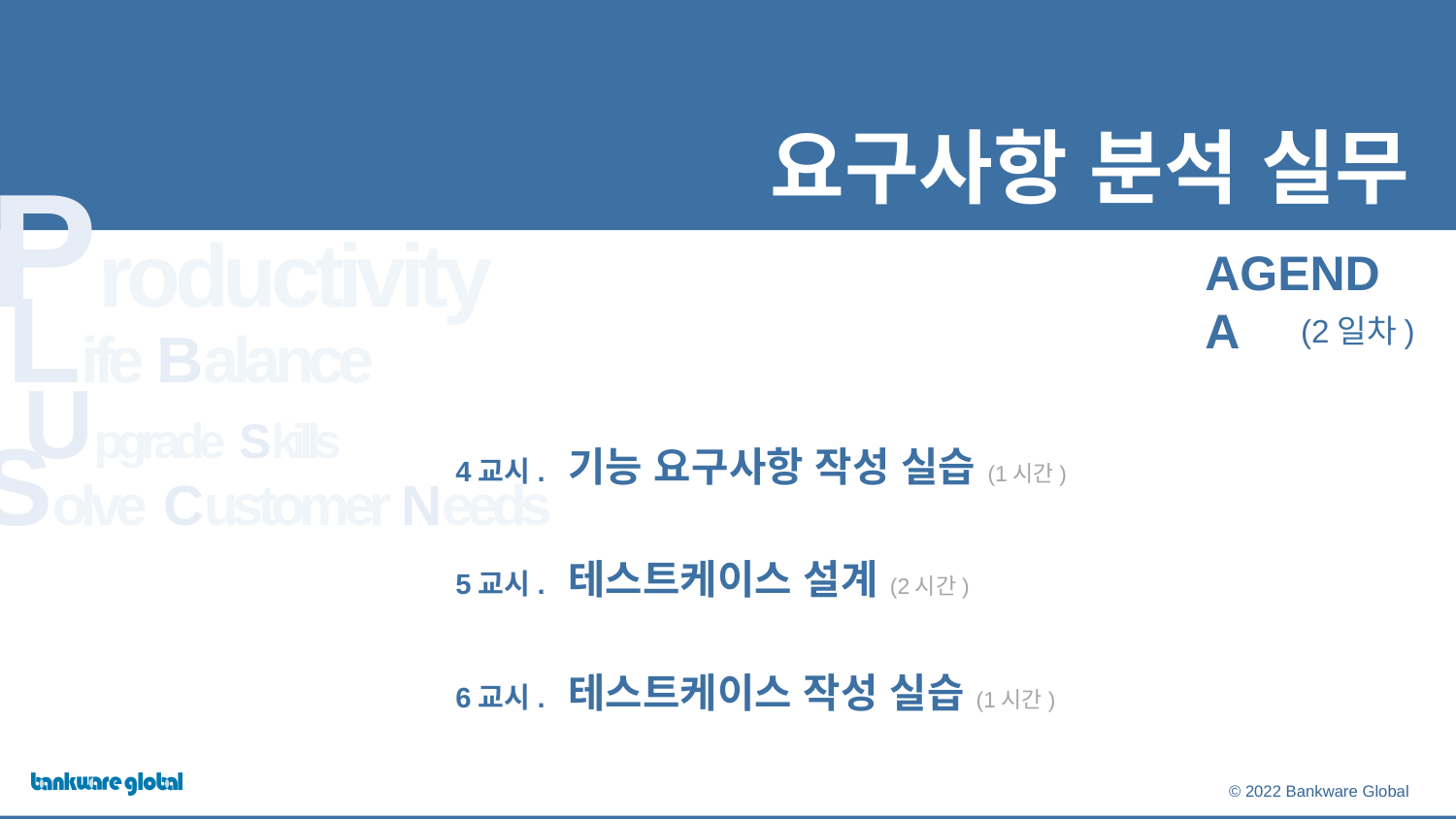

# 요구사항 분석 실무
(2일차)
4교시.  기능 요구사항 작성 실습 (1시간)
5교시.  테스트케이스 설계 (2시간)
6교시.  테스트케이스 작성 실습 (1시간)